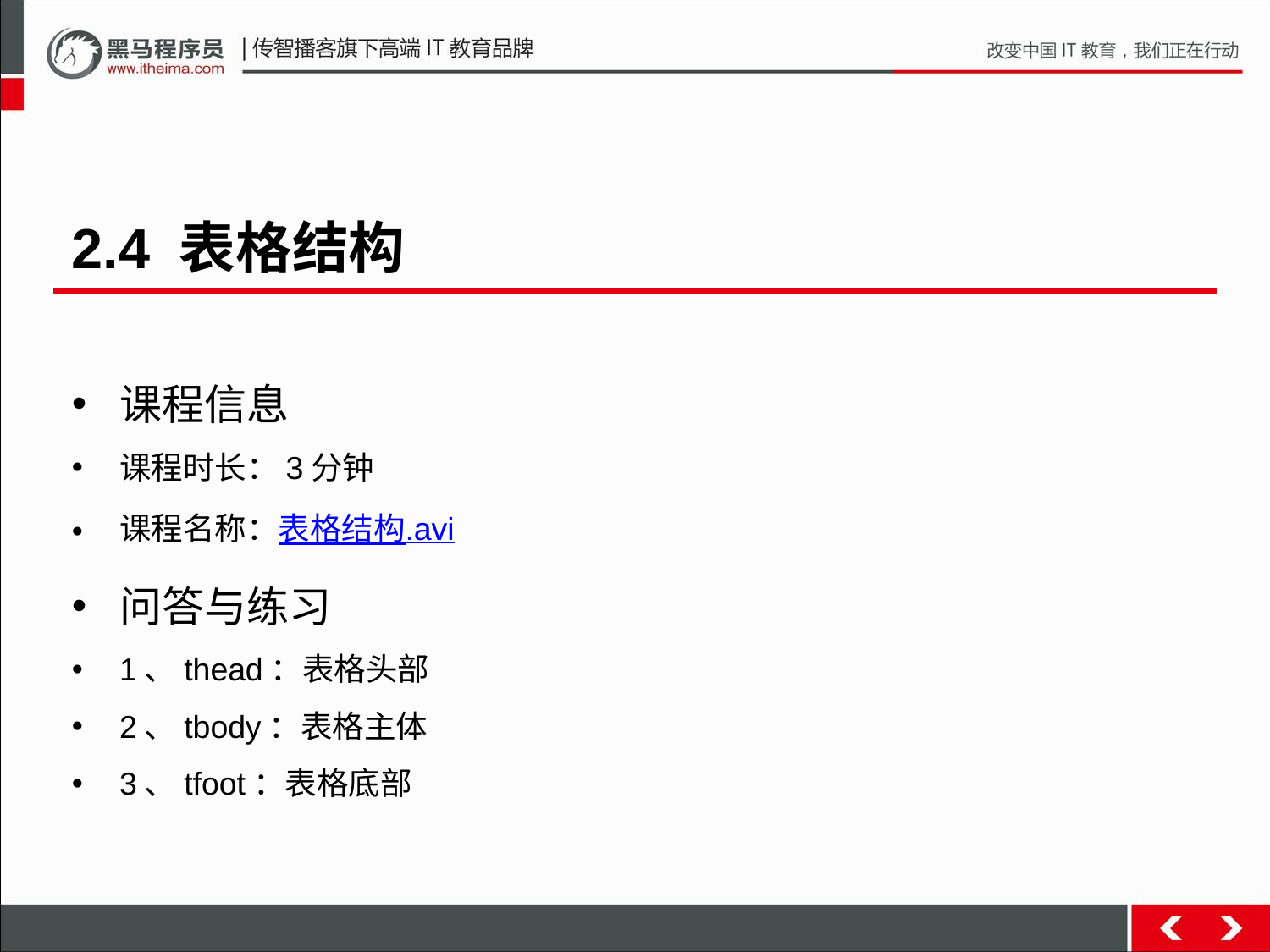

2.4 表格结构
课程信息
课程时长：3分钟
课程名称：表格结构.avi
问答与练习
1、thead：表格头部
2、tbody：表格主体
3、tfoot：表格底部